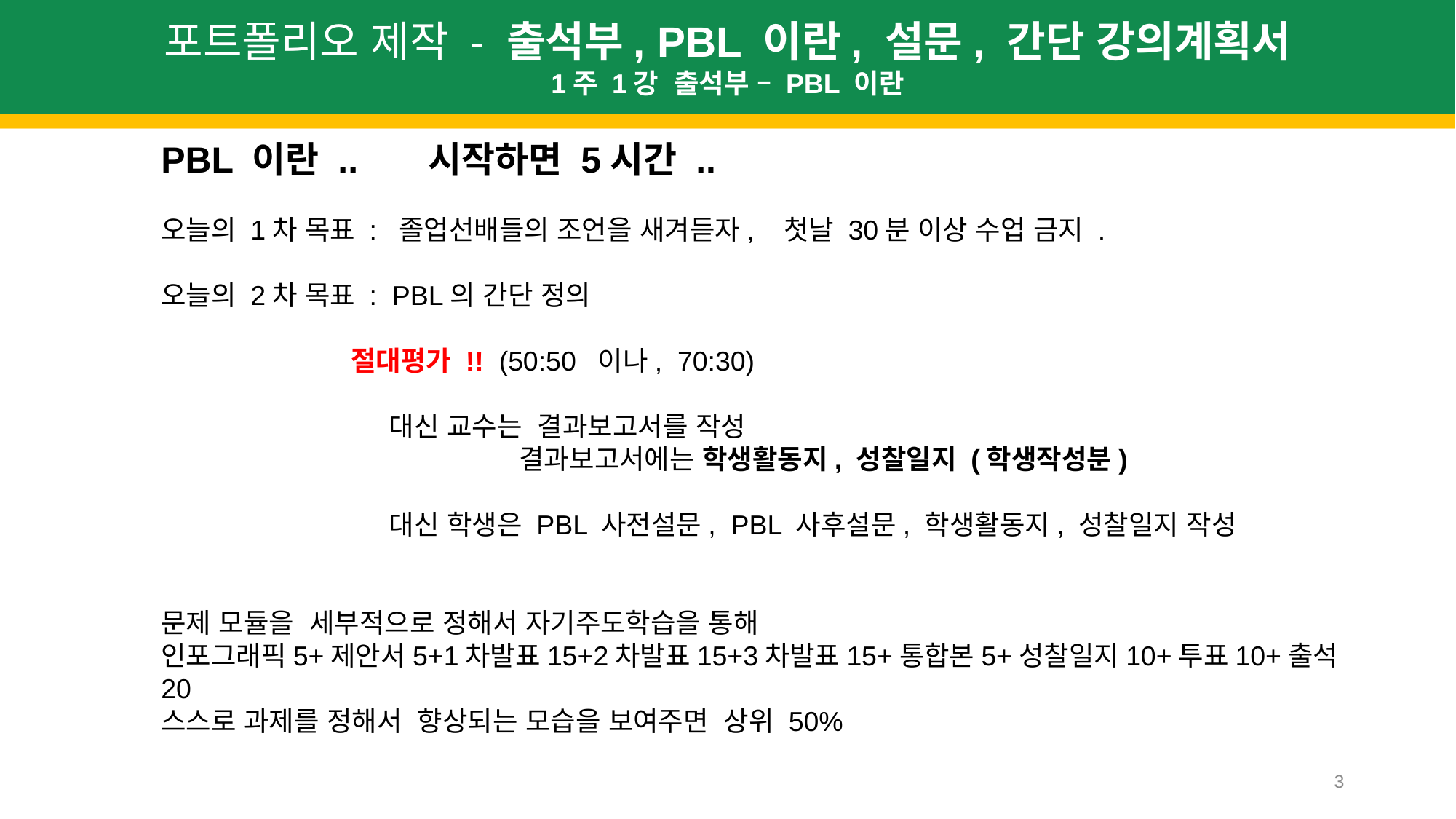

포트폴리오 제작 - 출석부, PBL 이란, 설문, 간단 강의계획서
 1주 1강  출석부 – PBL 이란
PBL 이란 ..      시작하면 5시간 ..

오늘의 1차 목표 :  졸업선배들의 조언을 새겨듣자,   첫날 30분 이상 수업 금지 .

오늘의 2차 목표 :  PBL의 간단 정의

                        절대평가 !!  (50:50  이나,  70:30)

                             대신 교수는  결과보고서를 작성
                                              결과보고서에는 학생활동지, 성찰일지 (학생작성분)

                             대신 학생은 PBL 사전설문,  PBL 사후설문, 학생활동지, 성찰일지 작성

문제 모듈을  세부적으로 정해서 자기주도학습을 통해
인포그래픽5+제안서5+1차발표15+2차발표15+3차발표15+통합본5+성찰일지10+투표10+출석20
스스로 과제를 정해서  향상되는 모습을 보여주면  상위 50%

3